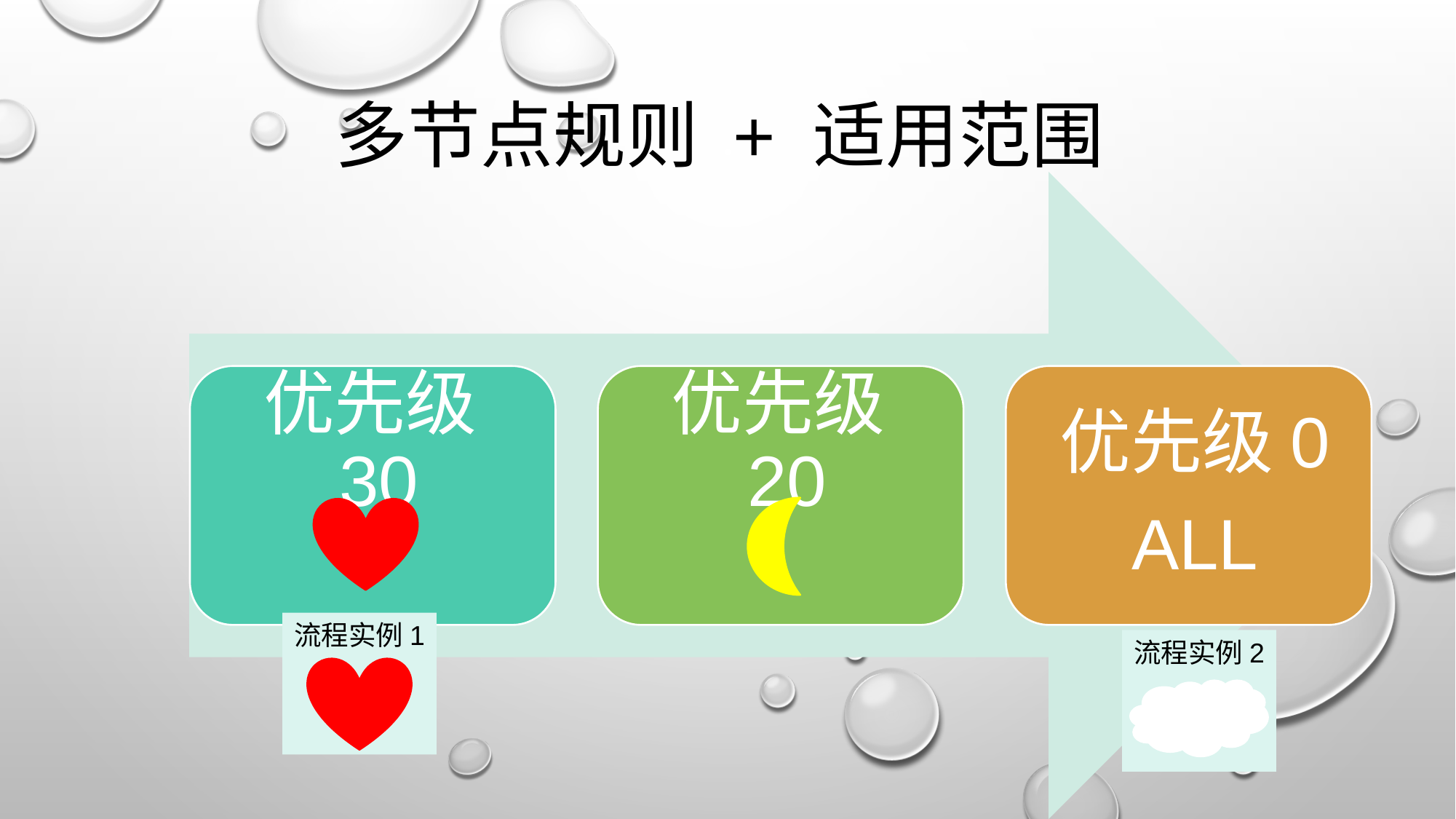

多节点规则 + 适用范围
优先级30

优先级20

优先级0
ALL

流程实例1

流程实例2